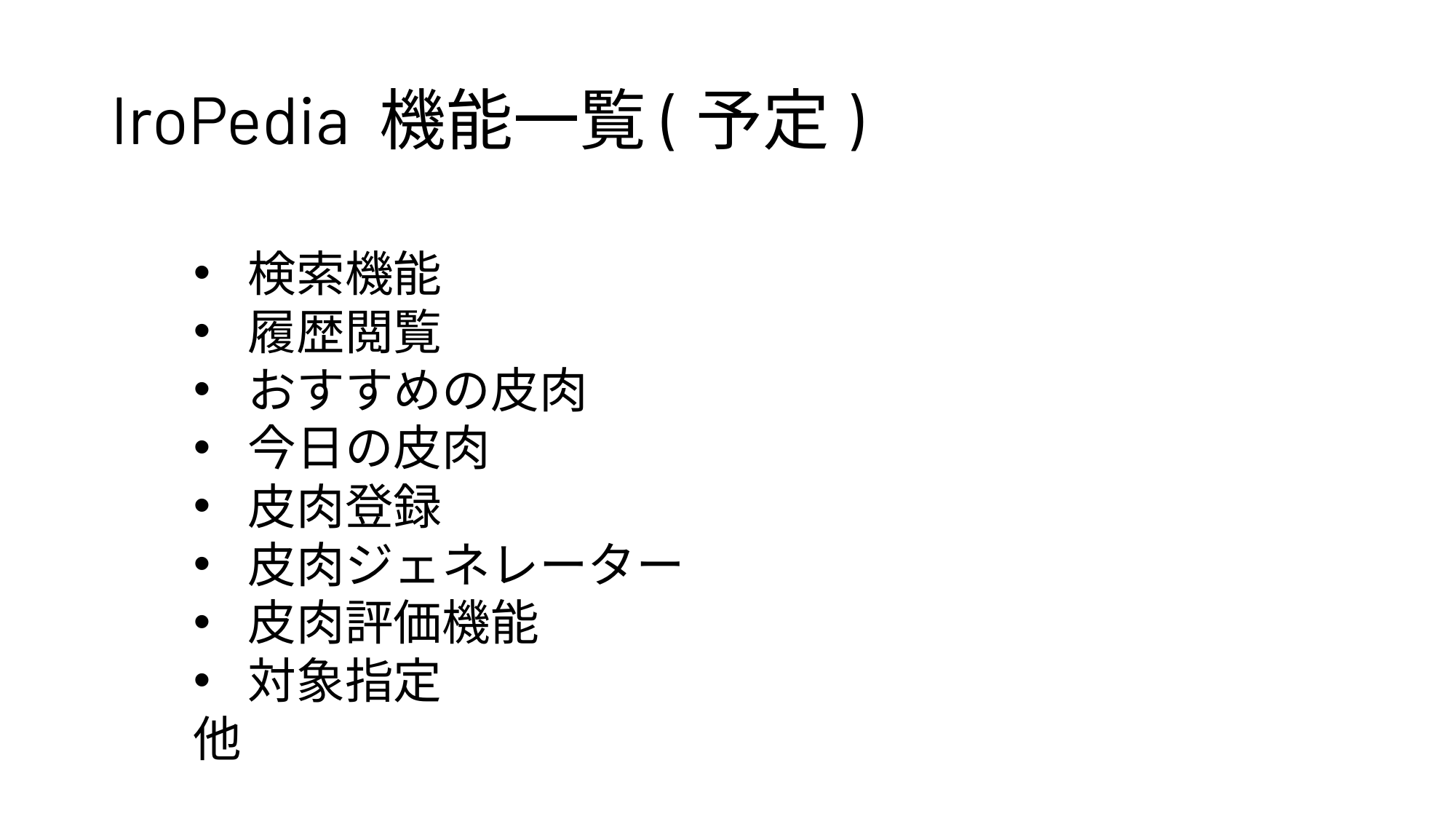

# IroPedia 機能一覧(予定)
検索機能
履歴閲覧
おすすめの皮肉
今日の皮肉
皮肉登録
皮肉ジェネレーター
皮肉評価機能
対象指定
他